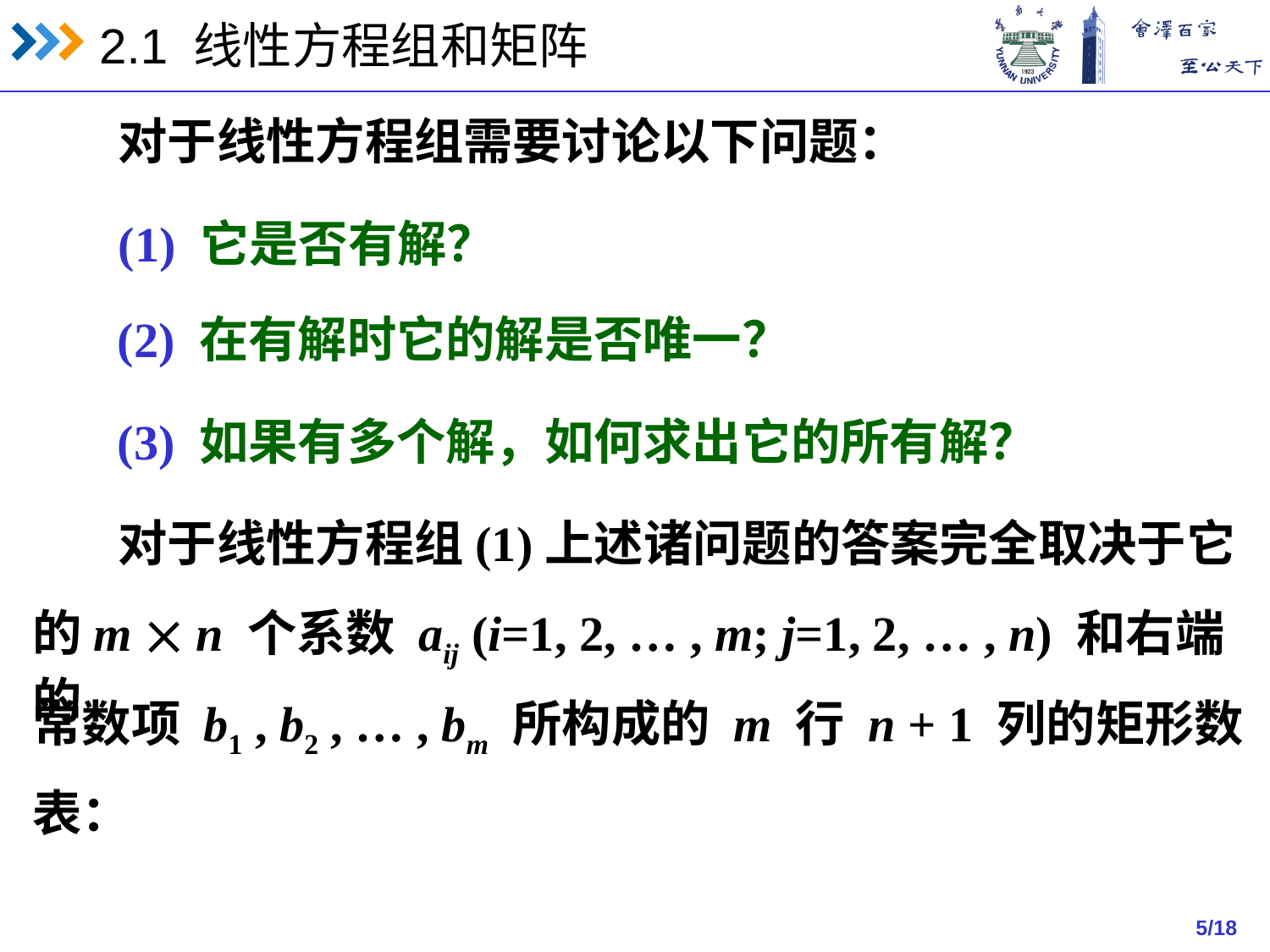

对于线性方程组需要讨论以下问题：
(1) 它是否有解？
(2) 在有解时它的解是否唯一？
(3) 如果有多个解，如何求出它的所有解？
对于线性方程组(1)上述诸问题的答案完全取决于它
的m × n 个系数 aij (i=1, 2, … , m; j=1, 2, … , n) 和右端的
常数项 b1 , b2 , … , bm 所构成的 m 行 n + 1 列的矩形数
表：